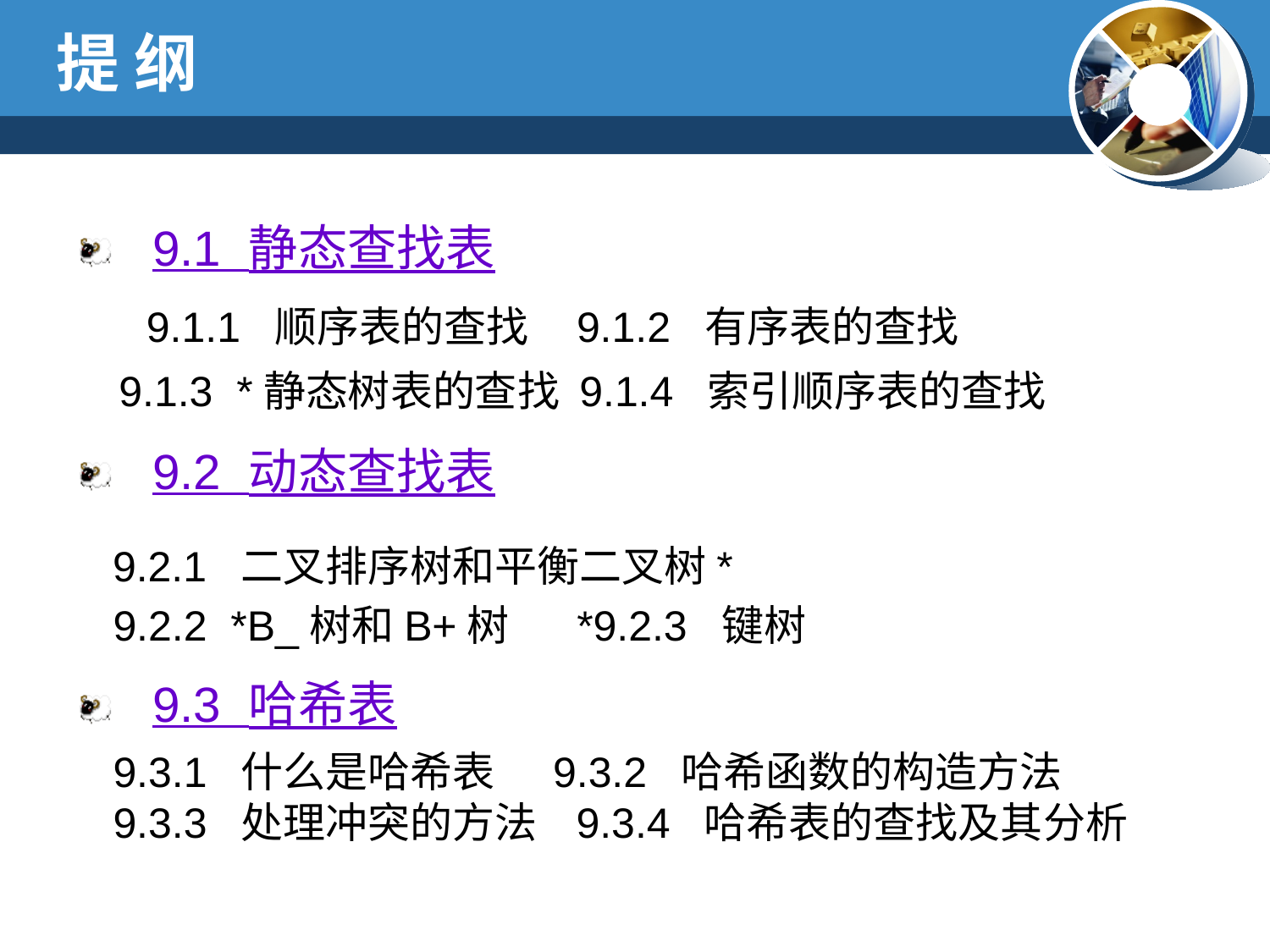

提 纲
9.1  静态查找表
     9.1.1  顺序表的查找    9.1.2  有序表的查找
   9.1.3  *静态树表的查找 9.1.4  索引顺序表的查找
9.2  动态查找表
  9.2.1  二叉排序树和平衡二叉树*
   9.2.2  *B_树和B+树      *9.2.3  键树
9.3  哈希表
   9.3.1  什么是哈希表     9.3.2  哈希函数的构造方法
   9.3.3  处理冲突的方法   9.3.4  哈希表的查找及其分析